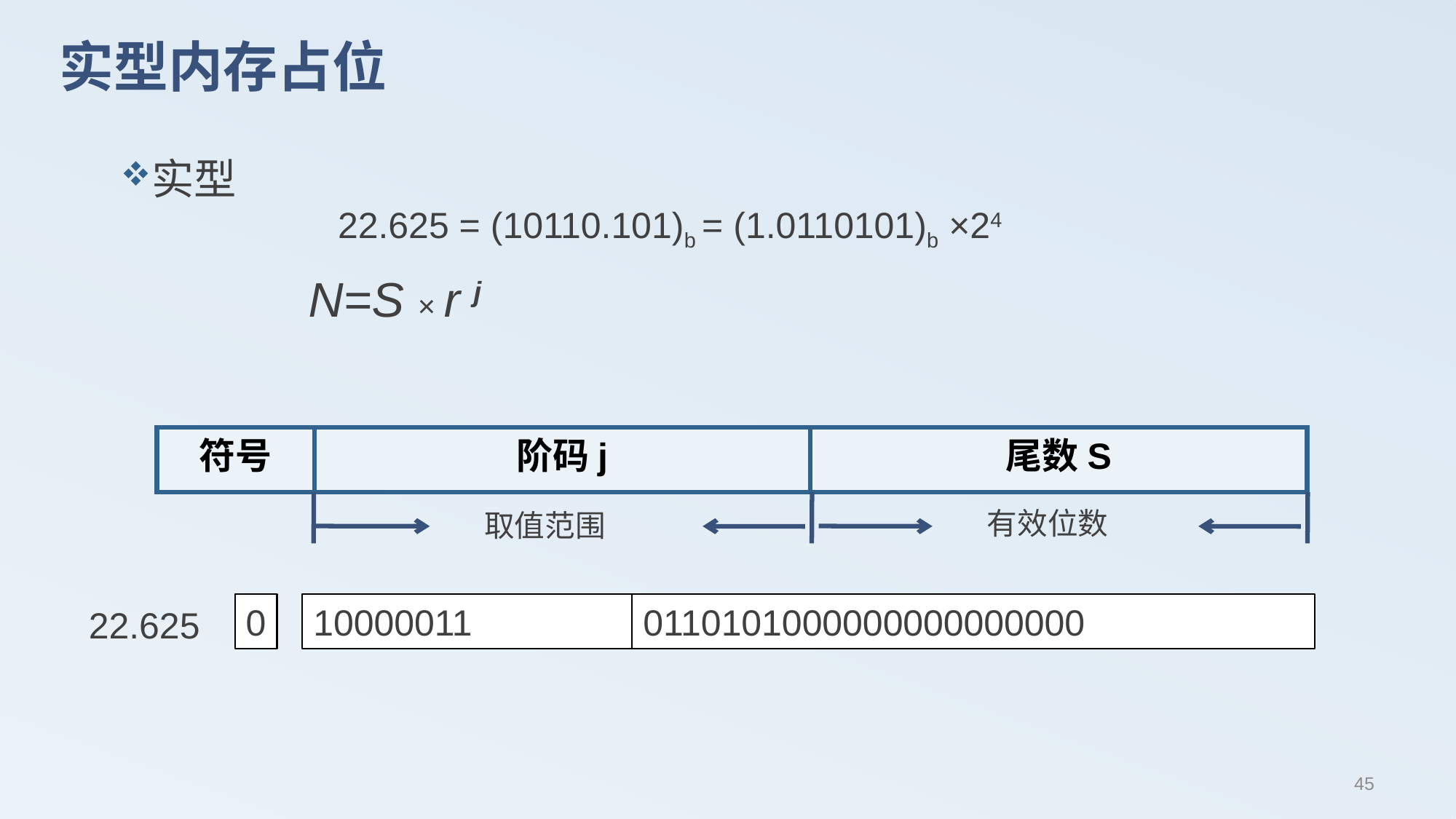

# 实型内存占位
实型

22.625 = (10110.101)b = (1.0110101)b ×24
N=S × r j
符号

阶码j

尾数S

有效位数
取值范围
0
10000011
0110101000000000000000
22.625